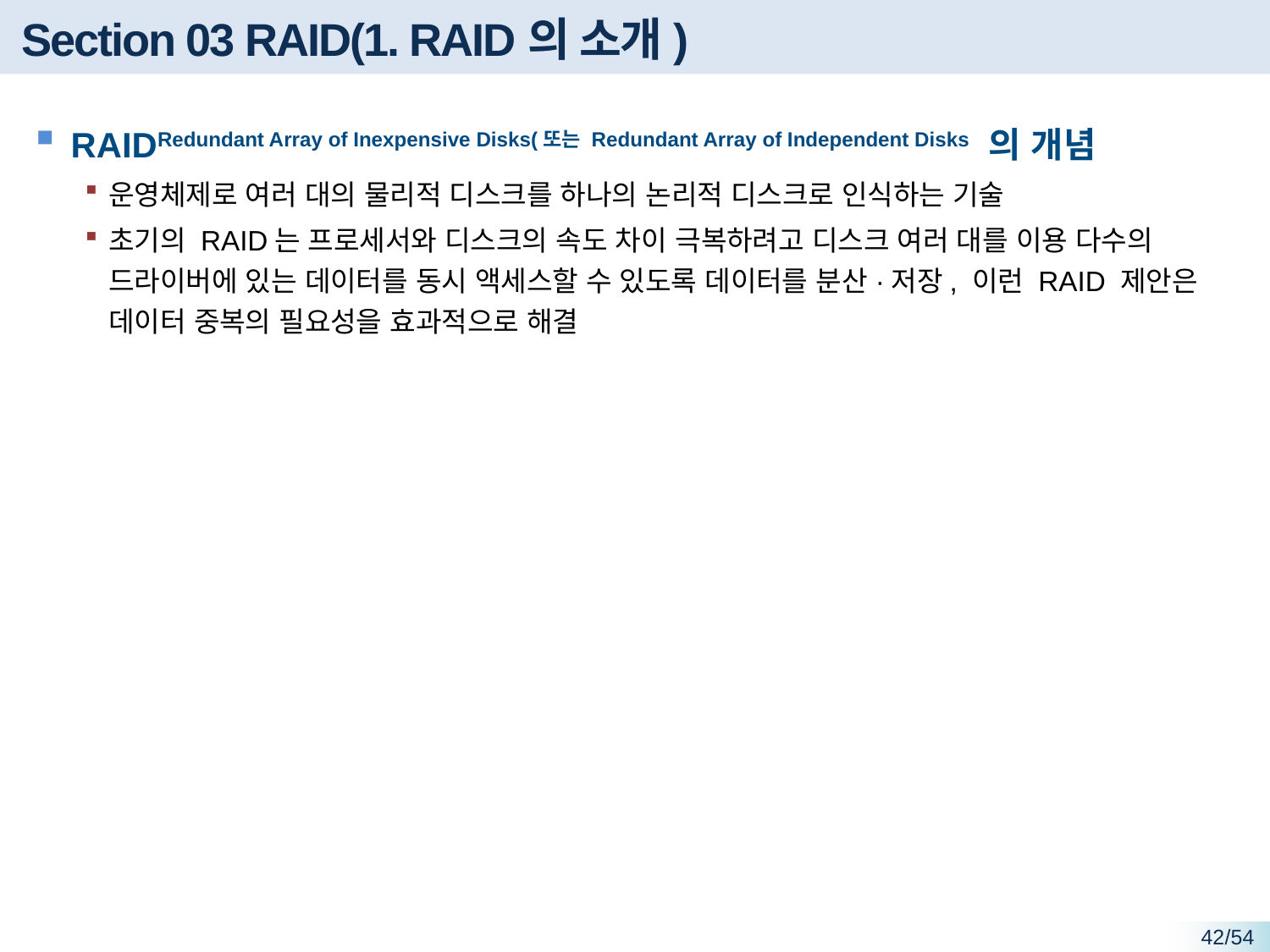

# Section 03 RAID(1. RAID의 소개)
RAIDRedundant Array of Inexpensive Disks(또는 Redundant Array of Independent Disks 의 개념
운영체제로 여러 대의 물리적 디스크를 하나의 논리적 디스크로 인식하는 기술
초기의 RAID는 프로세서와 디스크의 속도 차이 극복하려고 디스크 여러 대를 이용 다수의 드라이버에 있는 데이터를 동시 액세스할 수 있도록 데이터를 분산·저장, 이런 RAID 제안은 데이터 중복의 필요성을 효과적으로 해결